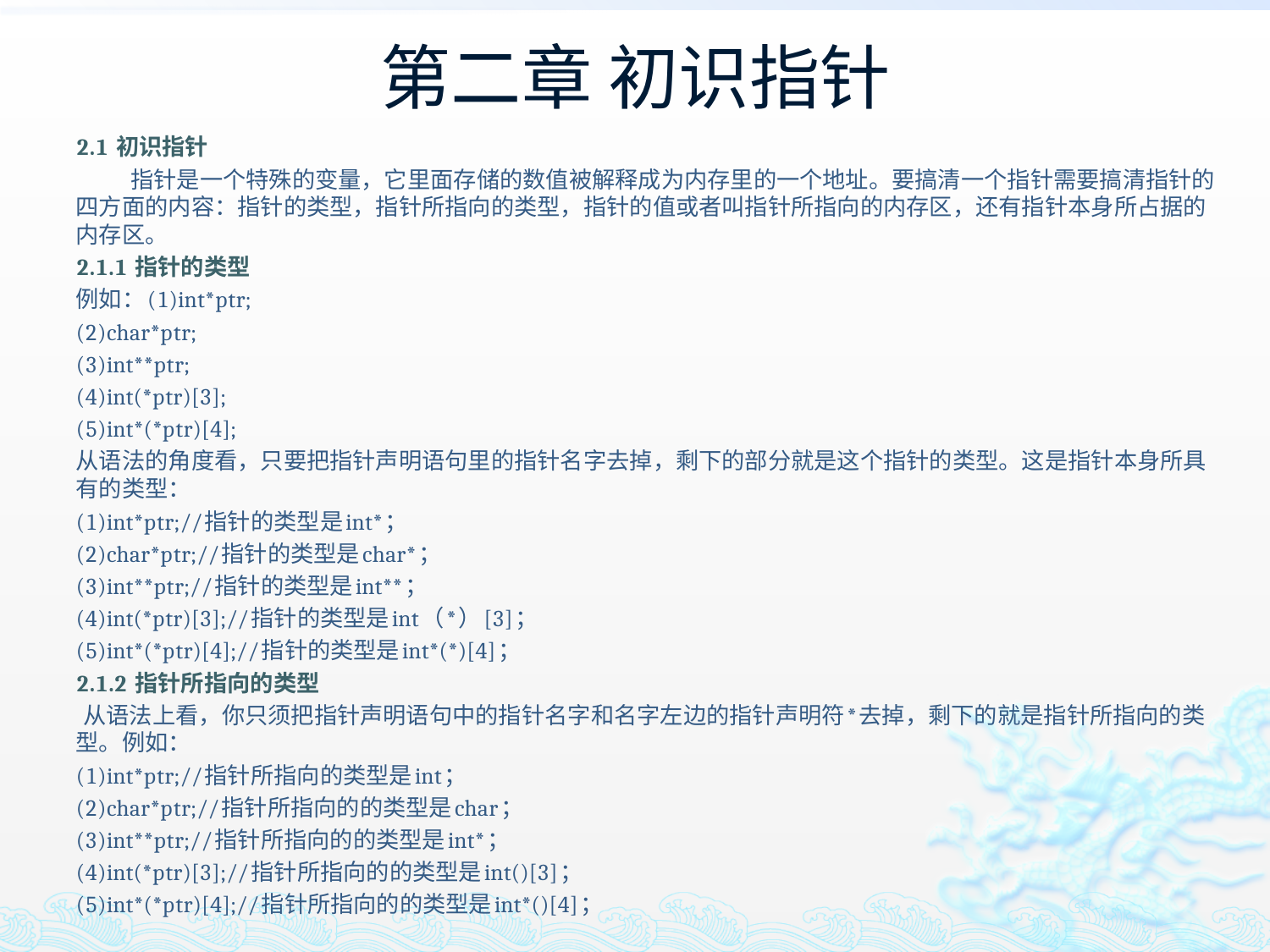

# 第二章 初识指针
2.1 初识指针
指针是一个特殊的变量，它里面存储的数值被解释成为内存里的一个地址。要搞清一个指针需要搞清指针的四方面的内容：指针的类型，指针所指向的类型，指针的值或者叫指针所指向的内存区，还有指针本身所占据的内存区。
2.1.1 指针的类型
例如：(1)int*ptr;
(2)char*ptr;
(3)int**ptr;
(4)int(*ptr)[3];
(5)int*(*ptr)[4];
从语法的角度看，只要把指针声明语句里的指针名字去掉，剩下的部分就是这个指针的类型。这是指针本身所具有的类型：
(1)int*ptr;//指针的类型是int*；
(2)char*ptr;//指针的类型是char*；
(3)int**ptr;//指针的类型是int**；
(4)int(*ptr)[3];//指针的类型是int（*）[3]；
(5)int*(*ptr)[4];//指针的类型是int*(*)[4]；
2.1.2 指针所指向的类型
 从语法上看，你只须把指针声明语句中的指针名字和名字左边的指针声明符*去掉，剩下的就是指针所指向的类型。例如：
(1)int*ptr;//指针所指向的类型是int；
(2)char*ptr;//指针所指向的的类型是char；
(3)int**ptr;//指针所指向的的类型是int*；
(4)int(*ptr)[3];//指针所指向的的类型是int()[3]；
(5)int*(*ptr)[4];//指针所指向的的类型是int*()[4]；